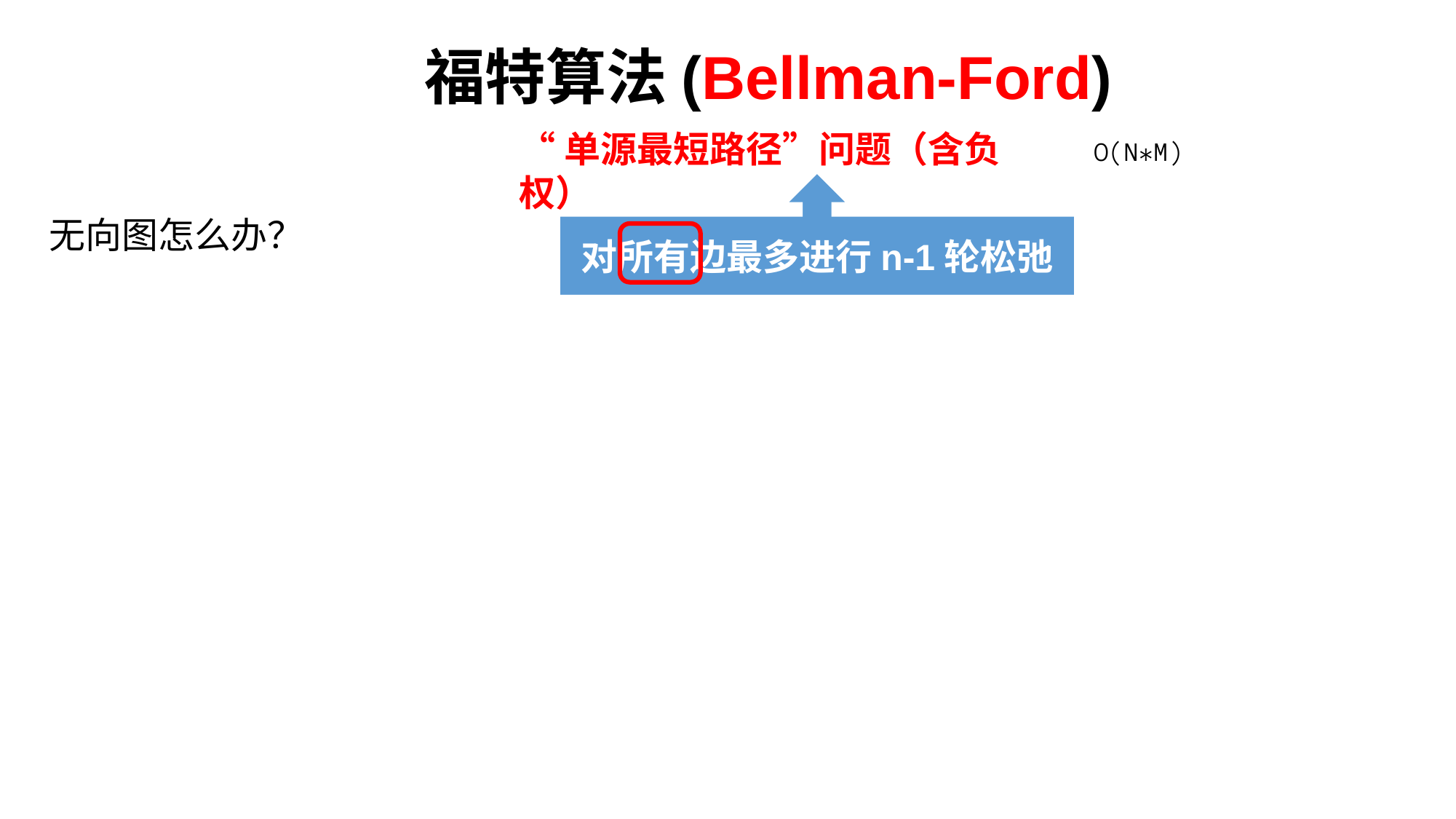

福特算法(Bellman-Ford)
“单源最短路径”问题（含负权）
O(N*M)
对所有边最多进行n-1轮松弛
无向图怎么办？